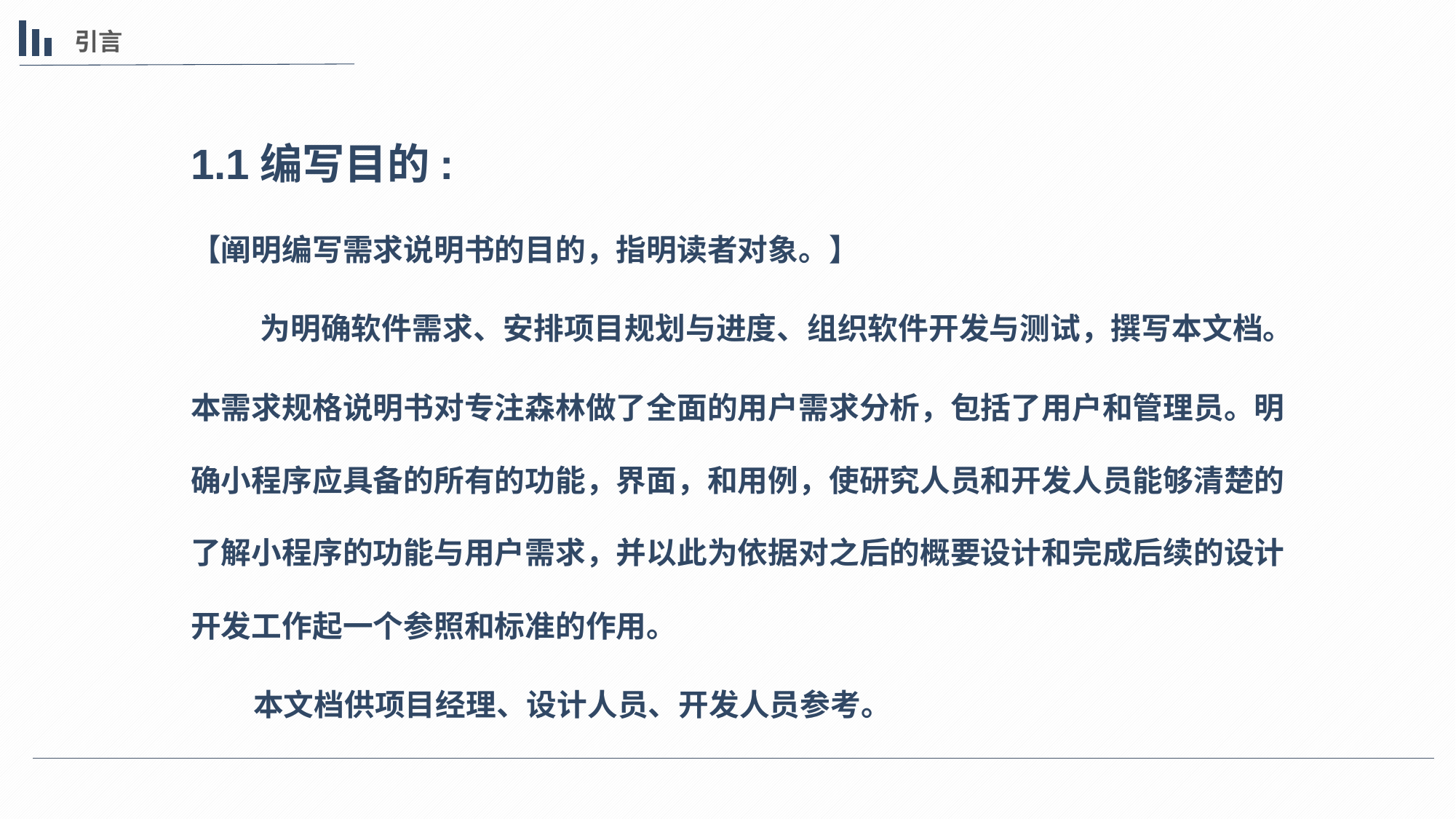

引言

1.1编写目的:
【阐明编写需求说明书的目的，指明读者对象。】
         为明确软件需求、安排项目规划与进度、组织软件开发与测试，撰写本文档。
本需求规格说明书对专注森林做了全面的用户需求分析，包括了用户和管理员。明确小程序应具备的所有的功能，界面，和用例，使研究人员和开发人员能够清楚的了解小程序的功能与用户需求，并以此为依据对之后的概要设计和完成后续的设计开发工作起一个参照和标准的作用。
        本文档供项目经理、设计人员、开发人员参考。